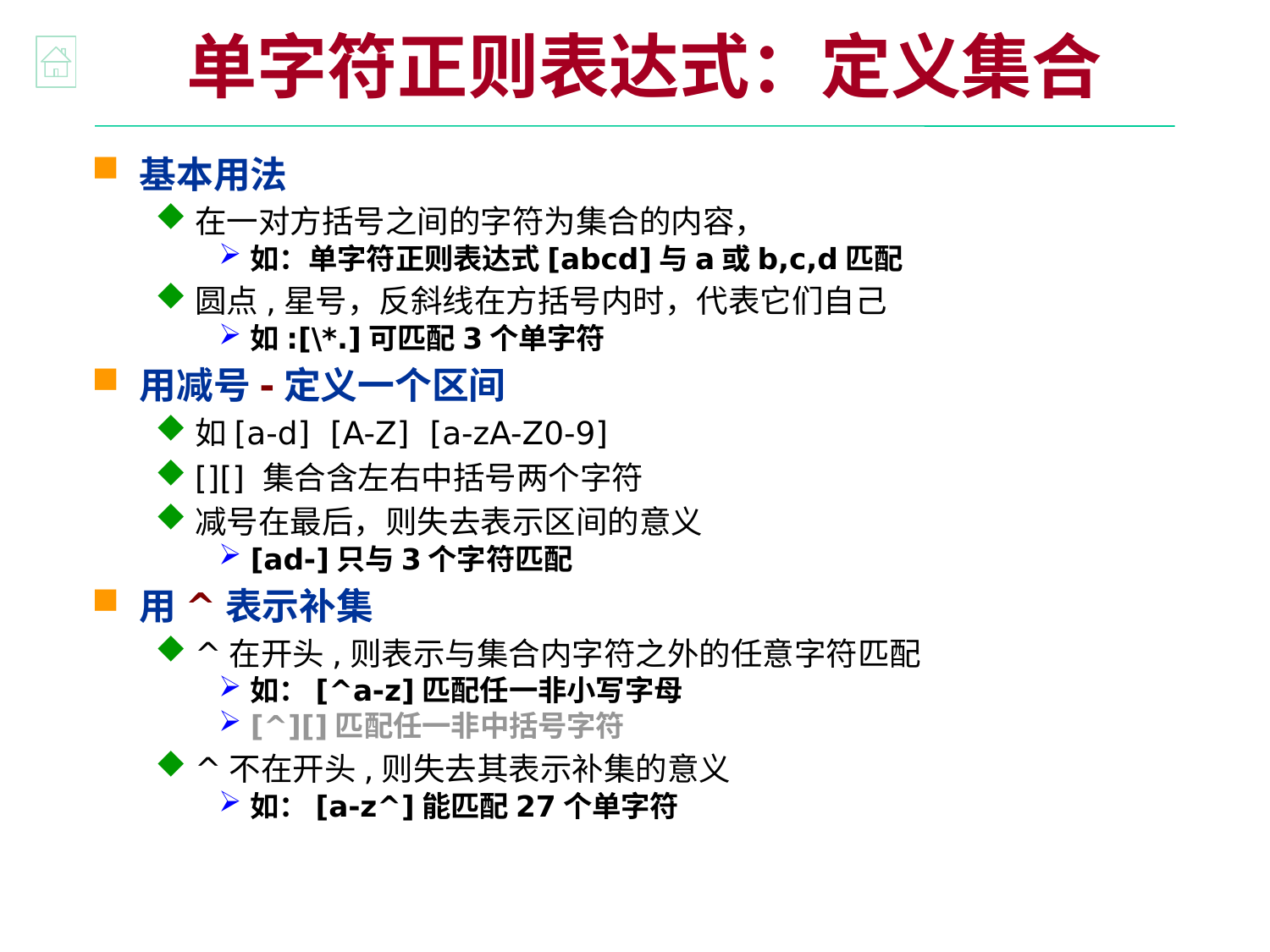

单字符正则表达式：定义集合

基本用法
在一对方括号之间的字符为集合的内容，
如：单字符正则表达式[abcd]与a或b,c,d匹配
圆点,星号，反斜线在方括号内时，代表它们自己
如:[\*.]可匹配3个单字符
用减号-定义一个区间
如[a-d]  [A-Z]  [a-zA-Z0-9]
[][] 集合含左右中括号两个字符
减号在最后，则失去表示区间的意义
[ad-]只与3个字符匹配
用^表示补集
^在开头,则表示与集合内字符之外的任意字符匹配
如：[^a-z]匹配任一非小写字母
[^][]匹配任一非中括号字符
^不在开头,则失去其表示补集的意义
如：[a-z^]能匹配27个单字符